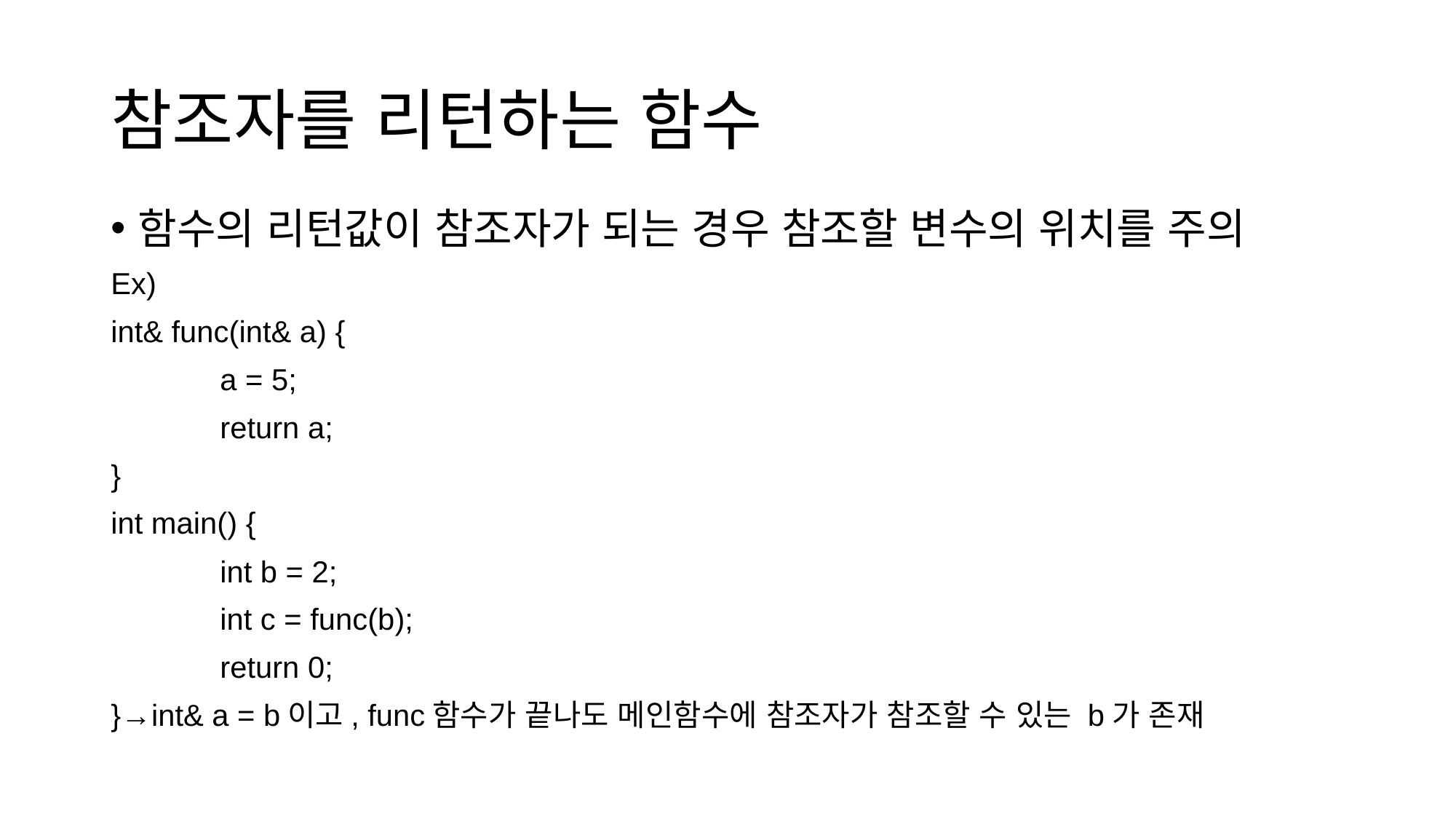

# 참조자를 리턴하는 함수
함수의 리턴값이 참조자가 되는 경우 참조할 변수의 위치를 주의
Ex)
int& func(int& a) {
	a = 5;
	return a;
}
int main() {
	int b = 2;
	int c = func(b);
	return 0;
}→int& a = b이고, func함수가 끝나도 메인함수에 참조자가 참조할 수 있는 b가 존재